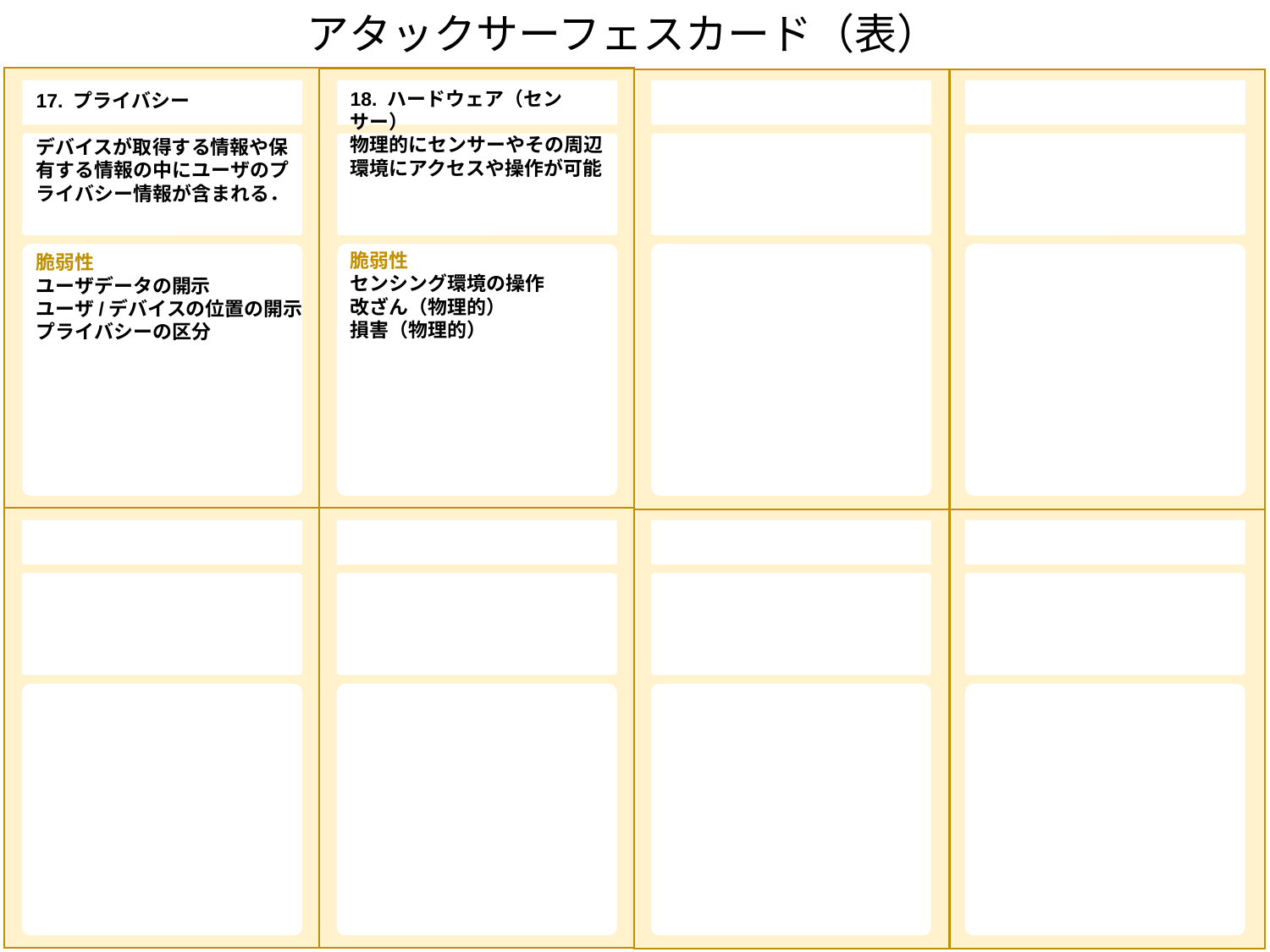

アタックサーフェスカード（表）

18. ハードウェア（センサー）

17. プライバシー
物理的にセンサーやその周辺環境にアクセスや操作が可能
デバイスが取得する情報や保有する情報の中にユーザのプライバシー情報が含まれる．

脆弱性
センシング環境の操作
改ざん（物理的）
損害（物理的）
脆弱性
ユーザデータの開示
ユーザ/デバイスの位置の開示
プライバシーの区分